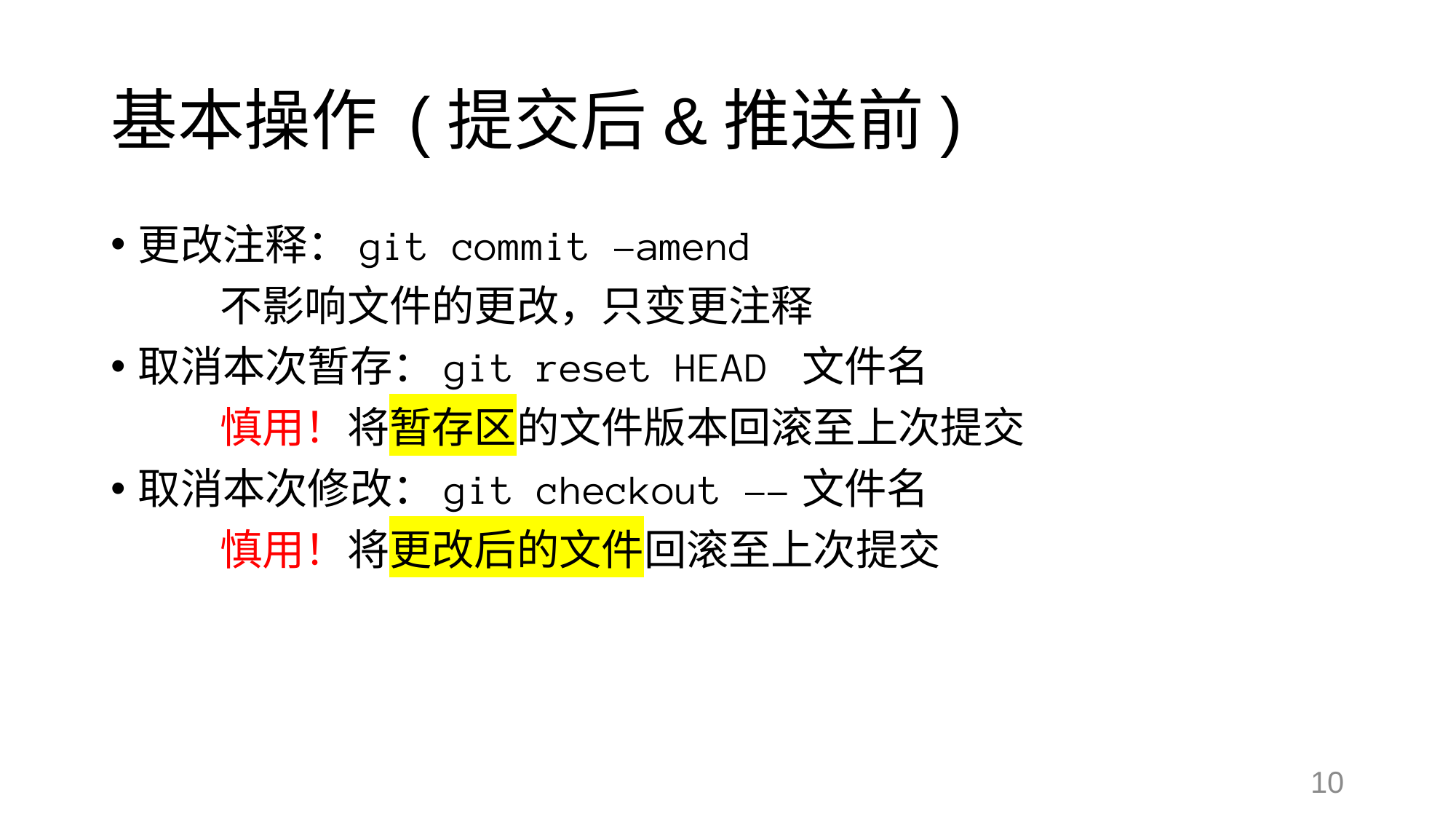

# 基本操作 (提交后&推送前)
更改注释：git commit –amend
	不影响文件的更改，只变更注释
取消本次暂存：git reset HEAD 文件名
	慎用！将暂存区的文件版本回滚至上次提交
取消本次修改：git checkout –-文件名
	慎用！将更改后的文件回滚至上次提交
10